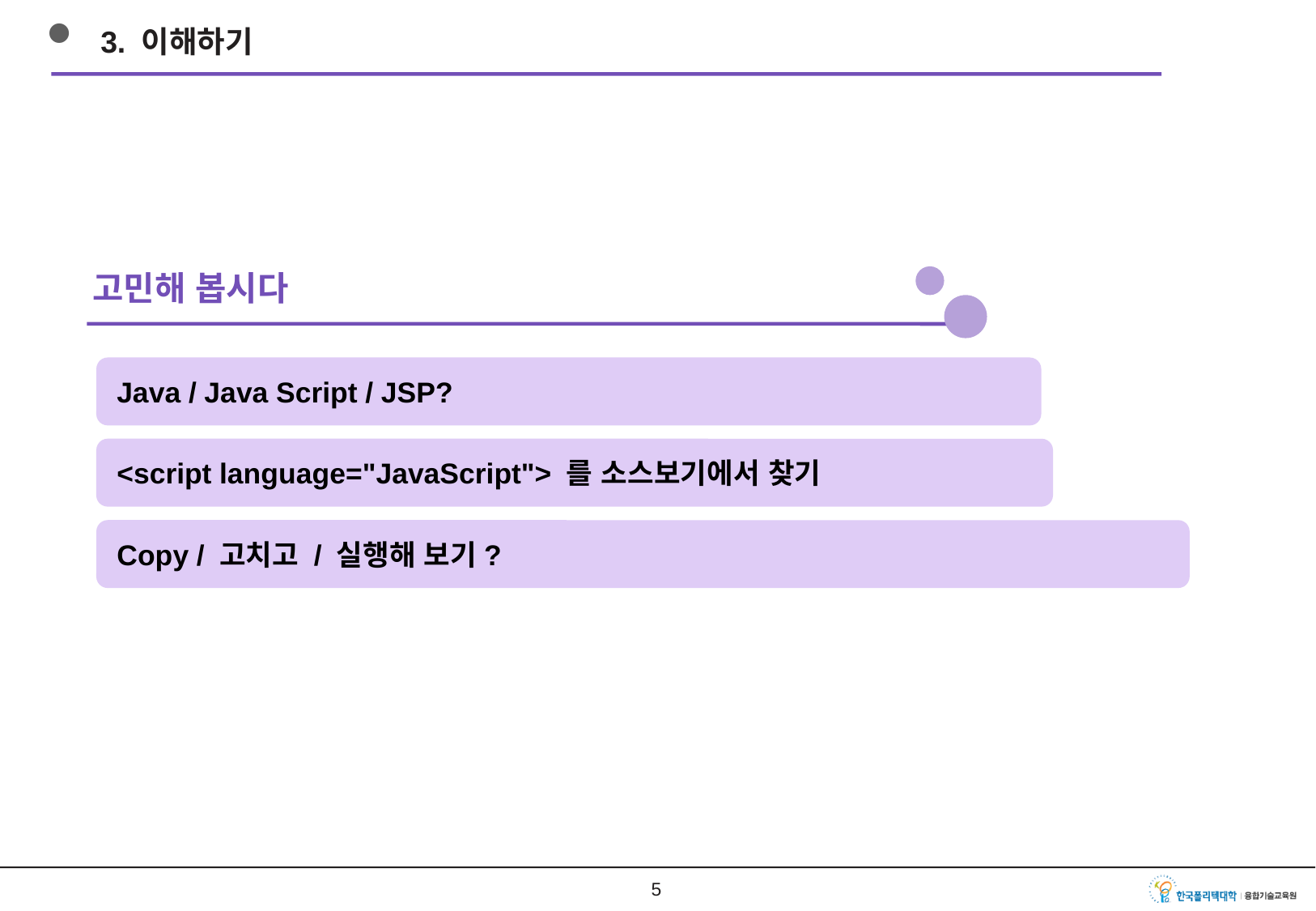

3. 이해하기
고민해 봅시다

Java / Java Script / JSP?
<script language="JavaScript"> 를 소스보기에서 찾기
Copy / 고치고 / 실행해 보기?
5